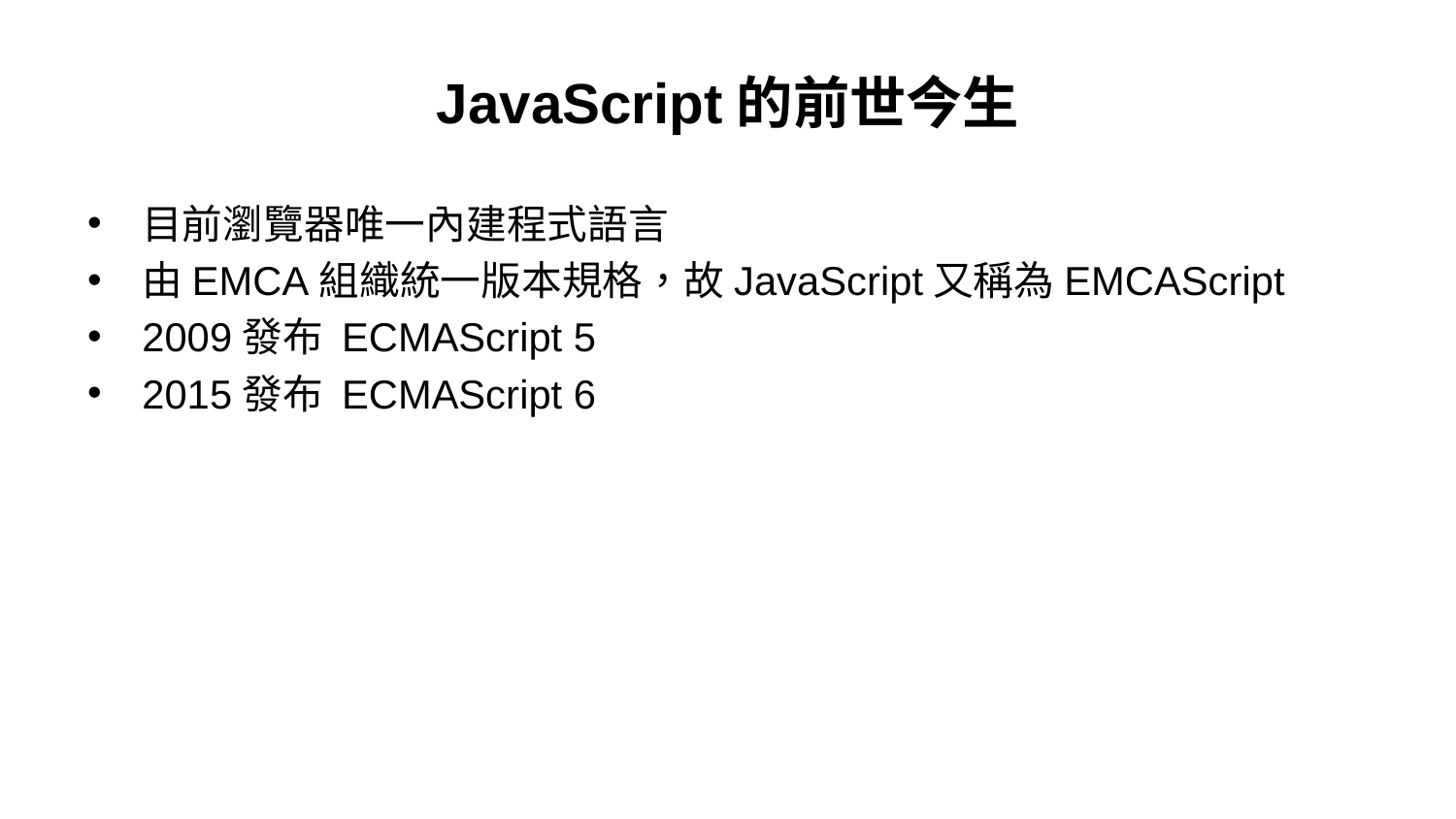

# JavaScript的前世今生
目前瀏覽器唯一內建程式語言
由EMCA組織統一版本規格，故JavaScript又稱為EMCAScript
2009發布 ECMAScript 5
2015發布 ECMAScript 6